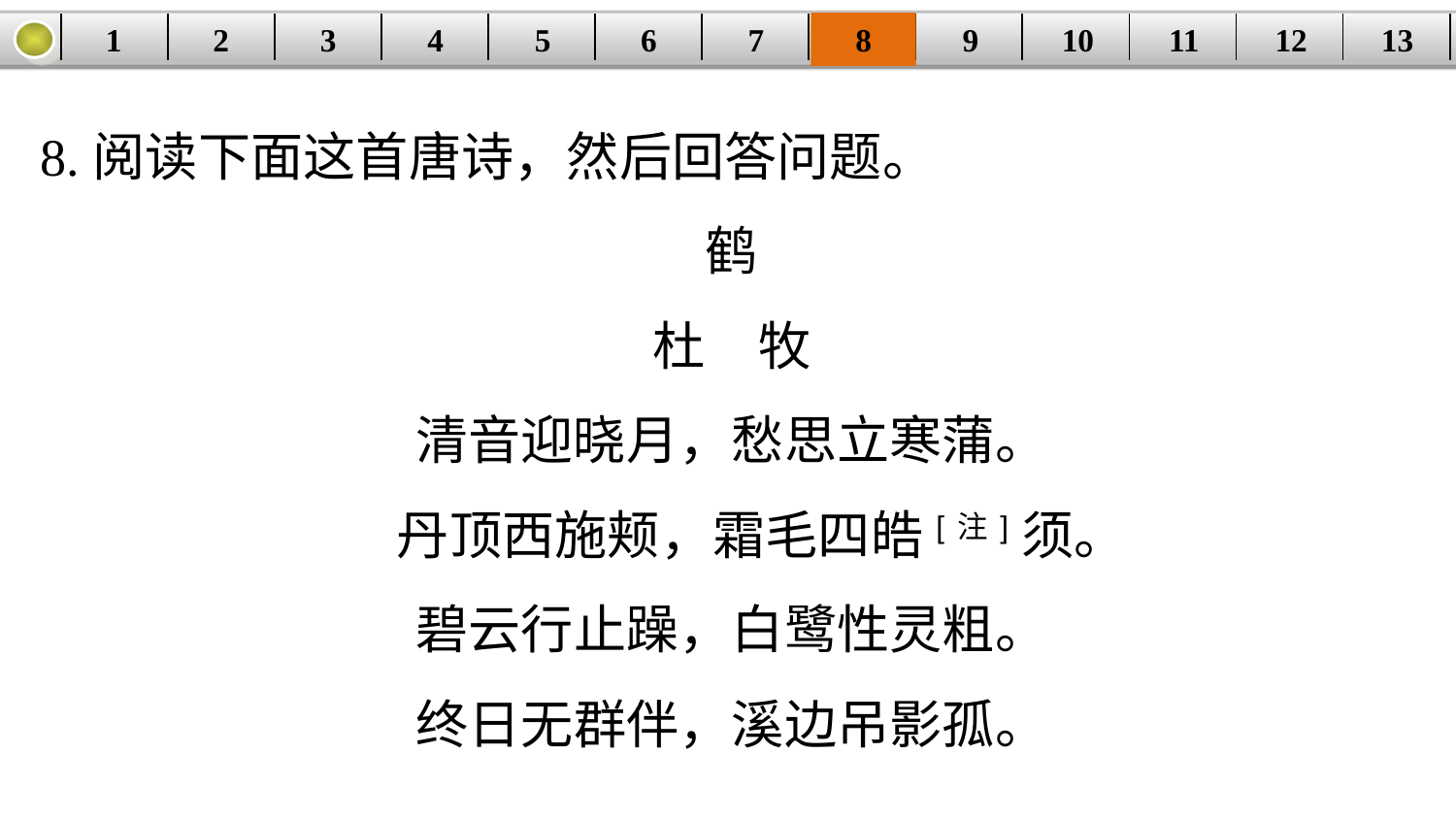

1
2
3
4
5
6
7
8
9
10
11
12
13
|  |  |  |  |  |  |  |  |  |  |  |  |  |
| --- | --- | --- | --- | --- | --- | --- | --- | --- | --- | --- | --- | --- |

8.阅读下面这首唐诗，然后回答问题。
鹤
杜　牧
清音迎晓月，愁思立寒蒲。
    丹顶西施颊，霜毛四皓[注]须。
碧云行止躁，白鹭性灵粗。
终日无群伴，溪边吊影孤。